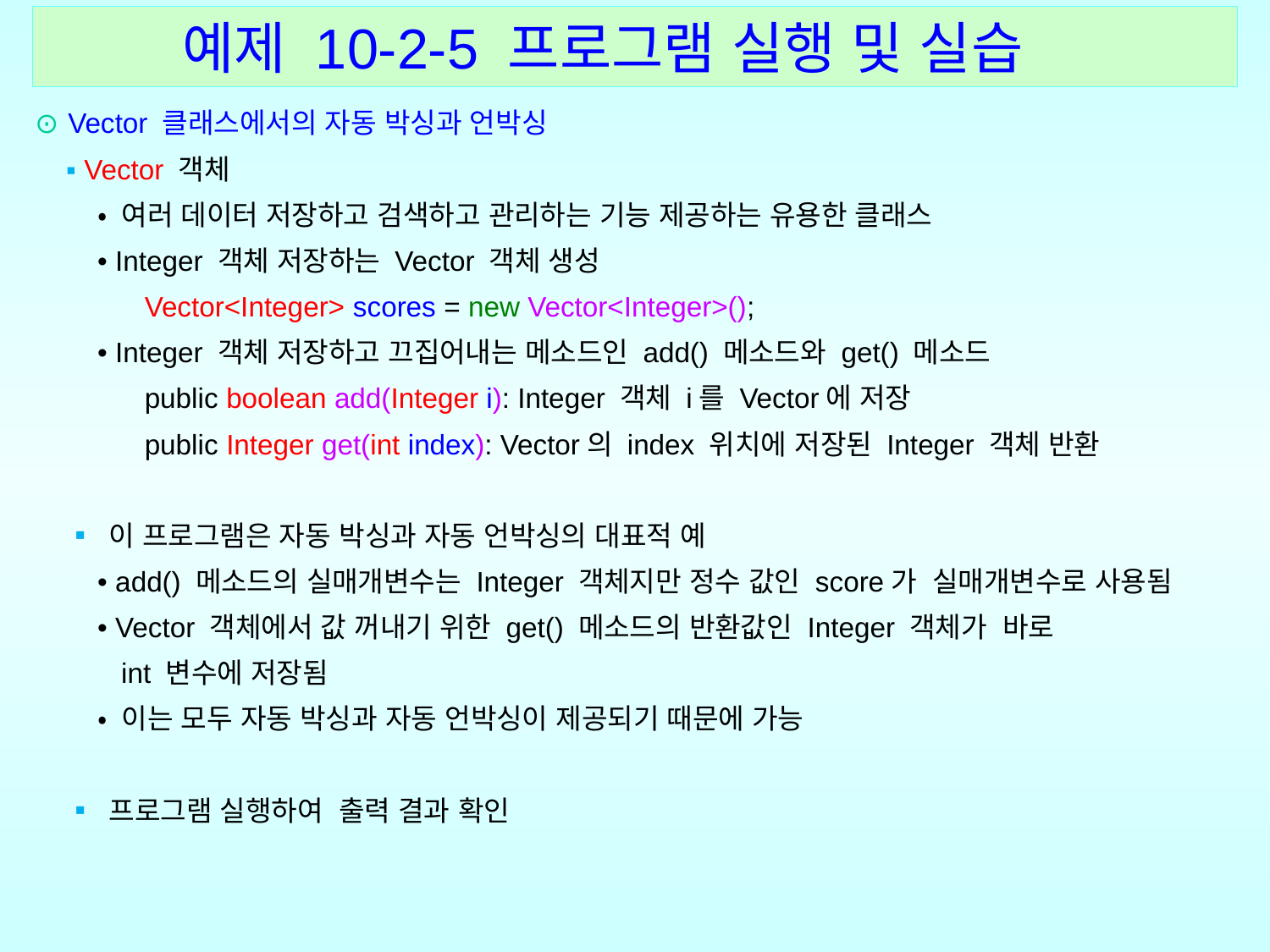

예제 10-2-5 프로그램 실행 및 실습
⊙ Vector 클래스에서의 자동 박싱과 언박싱
    ▪ Vector 객체
        • 여러 데이터 저장하고 검색하고 관리하는 기능 제공하는 유용한 클래스
        • Integer 객체 저장하는 Vector 객체 생성
              Vector<Integer> scores = new Vector<Integer>();
        • Integer 객체 저장하고 끄집어내는 메소드인 add() 메소드와 get() 메소드
              public boolean add(Integer i): Integer 객체 i를 Vector에 저장
              public Integer get(int index): Vector의 index 위치에 저장된 Integer 객체 반환

    ▪ 이 프로그램은 자동 박싱과 자동 언박싱의 대표적 예
        • add() 메소드의 실매개변수는 Integer 객체지만 정수 값인 score가  실매개변수로 사용됨
        • Vector 객체에서 값 꺼내기 위한 get() 메소드의 반환값인 Integer 객체가  바로
           int 변수에 저장됨
        • 이는 모두 자동 박싱과 자동 언박싱이 제공되기 때문에 가능

    ▪ 프로그램 실행하여  출력 결과 확인